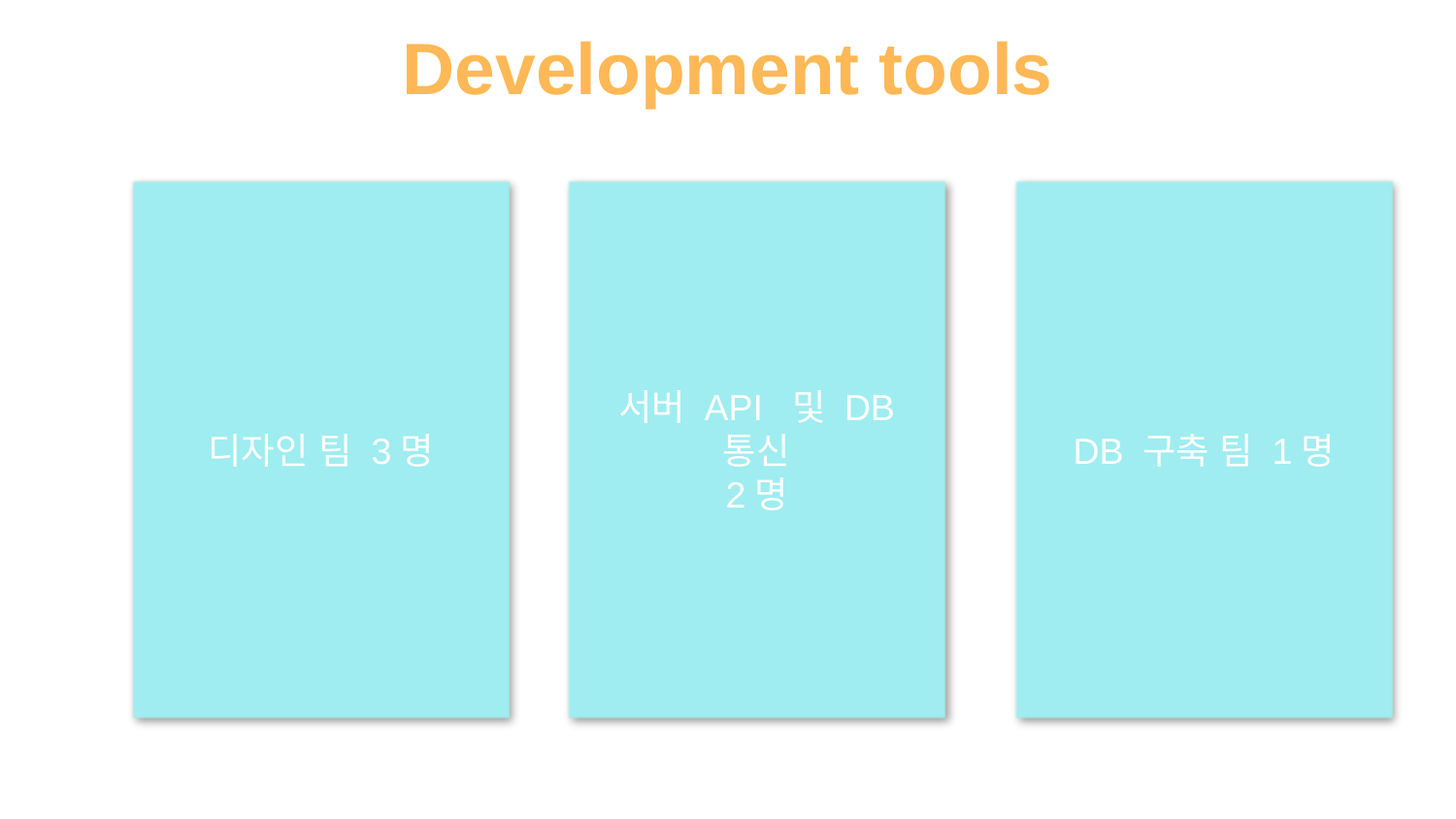

# Development tools
디자인 팀 3명
서버 API  및 DB 통신
2명
DB 구축 팀 1명